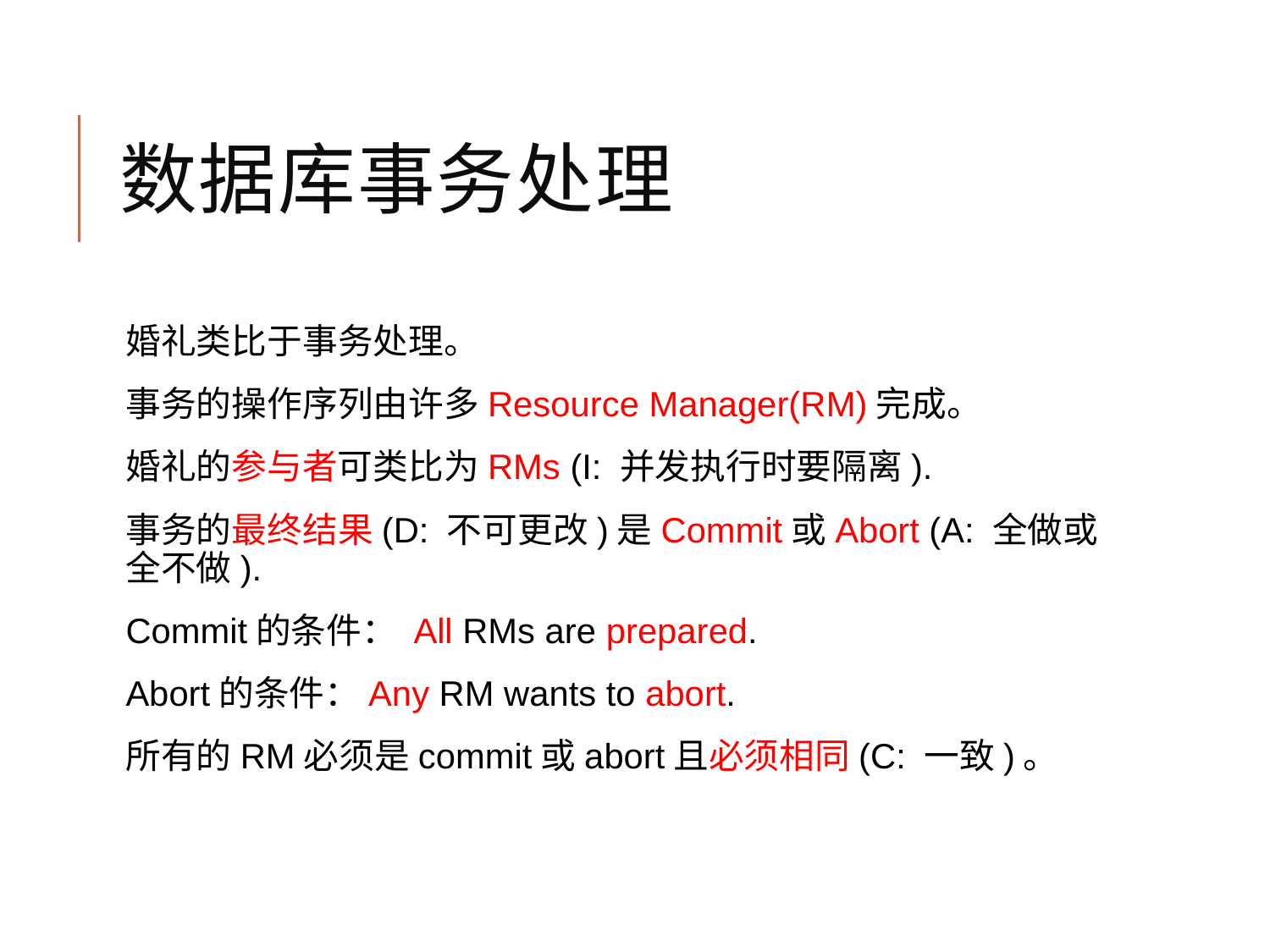

# 数据库事务处理
婚礼类比于事务处理。
事务的操作序列由许多Resource Manager(RM)完成。
婚礼的参与者可类比为RMs (I: 并发执行时要隔离).
事务的最终结果(D: 不可更改)是Commit或Abort (A: 全做或全不做).
Commit的条件： All RMs are prepared.
Abort的条件：Any RM wants to abort.
所有的RM必须是commit或abort且必须相同(C: 一致)。